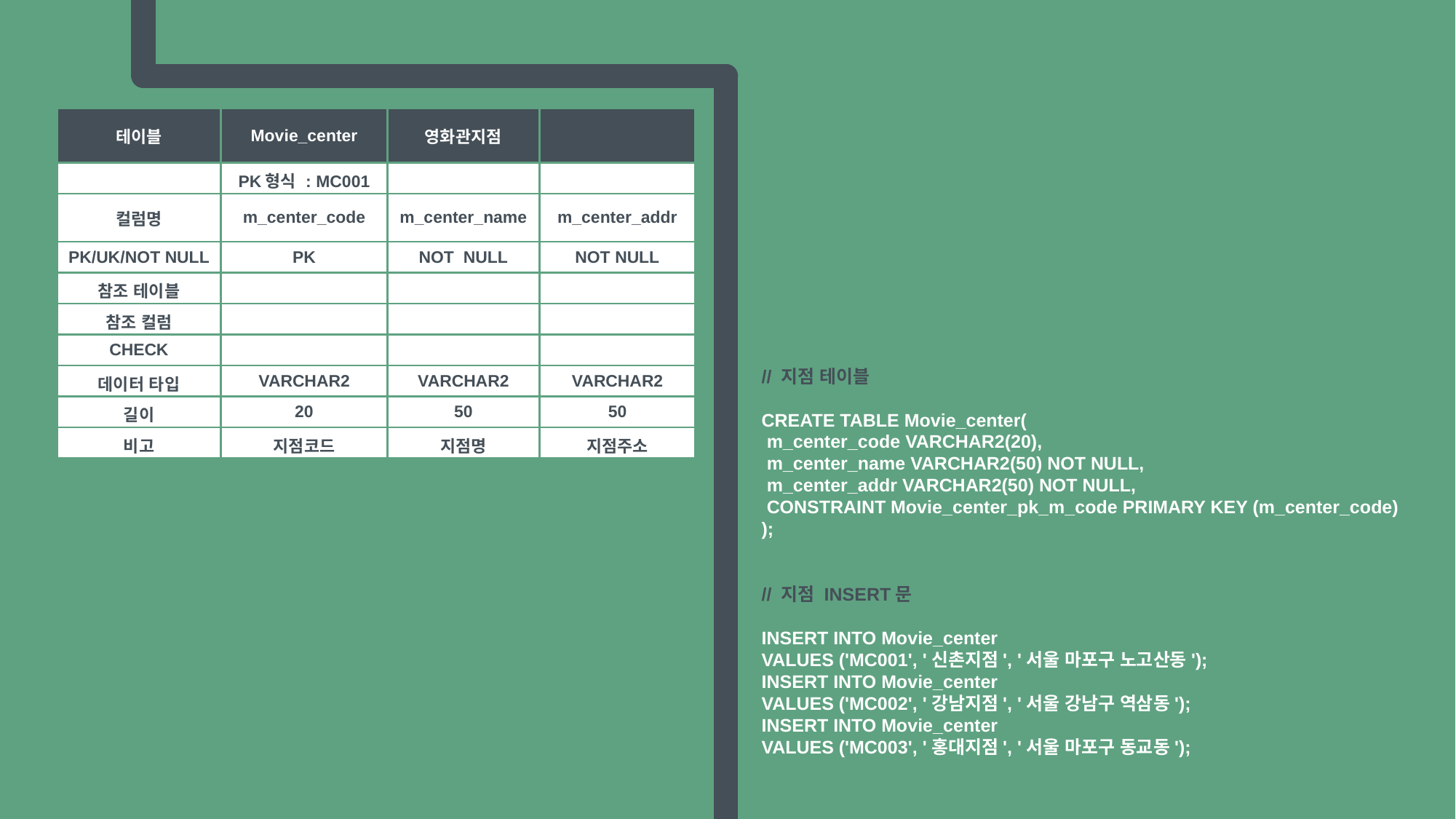

-- 고객테이블 시퀀스

CREATE SEQUENCE customer_seq

START WITH 1

INCREMENT By 1

MAXVALUE 100000

MINVALUE 1

CYCLE;
| 테이블 | Movie\_center | 영화관지점 |  |
| --- | --- | --- | --- |
|  | PK형식 : MC001 |  |  |
| 컬럼명 | m\_center\_code | m\_center\_name | m\_center\_addr |
| PK/UK/NOT NULL | PK | NOT NULL | NOT NULL |
| 참조 테이블 |  |  |  |
| 참조 컬럼 |  |  |  |
| CHECK |  |  |  |
| 데이터 타입 | VARCHAR2 | VARCHAR2 | VARCHAR2 |
| 길이 | 20 | 50 | 50 |
| 비고 | 지점코드 | 지점명 | 지점주소 |
// 지점 테이블

CREATE TABLE Movie_center(
 m_center_code VARCHAR2(20),
 m_center_name VARCHAR2(50) NOT NULL,
 m_center_addr VARCHAR2(50) NOT NULL,
 CONSTRAINT Movie_center_pk_m_code PRIMARY KEY (m_center_code)
);

// 지점 INSERT문

INSERT INTO Movie_center
VALUES ('MC001', '신촌지점', '서울 마포구 노고산동');
INSERT INTO Movie_center
VALUES ('MC002', '강남지점', '서울 강남구 역삼동');
INSERT INTO Movie_center
VALUES ('MC003', '홍대지점', '서울 마포구 동교동');